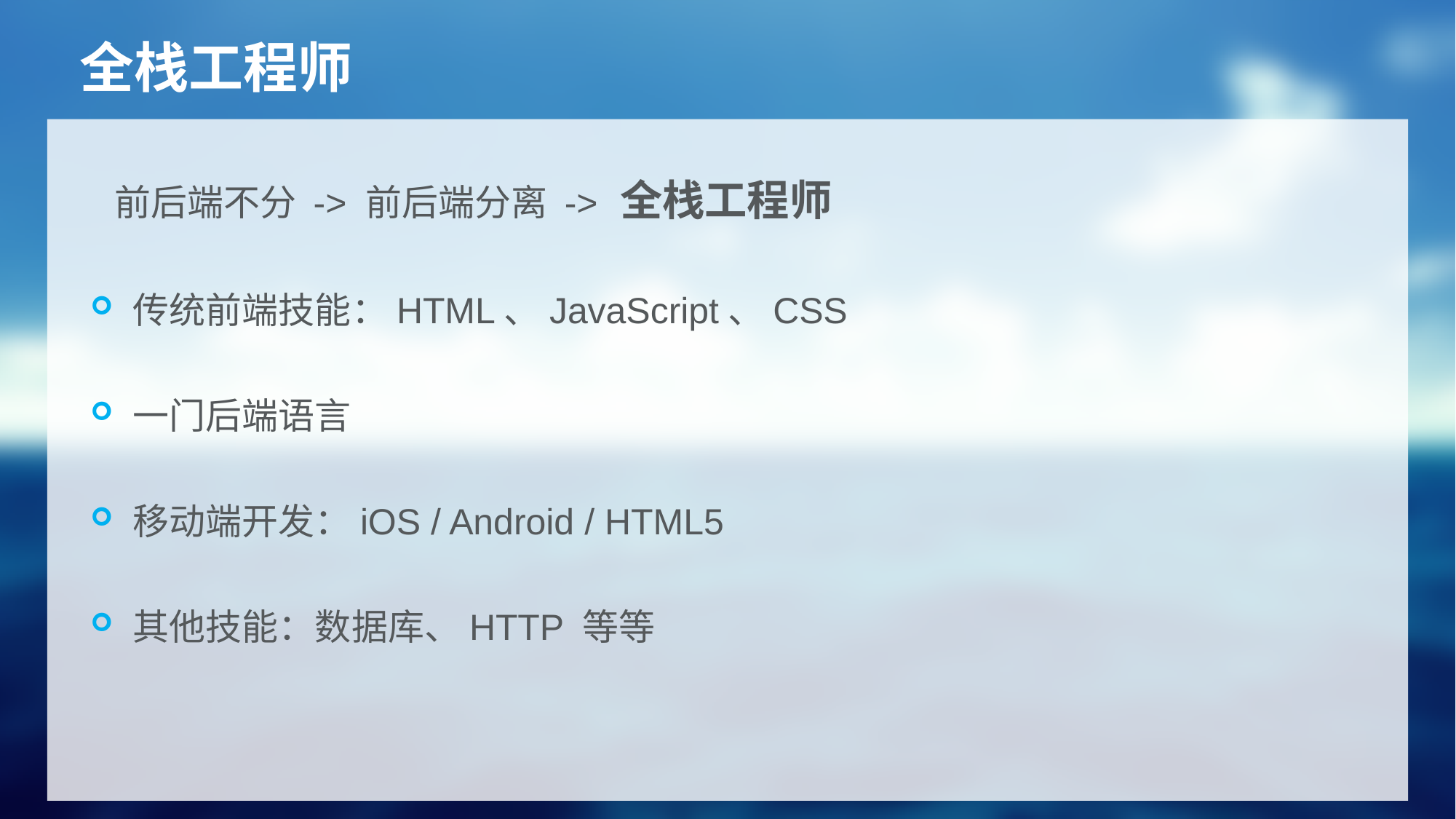

# 全栈工程师
前后端不分 -> 前后端分离 -> 全栈工程师
传统前端技能：HTML、JavaScript、CSS

一门后端语言

移动端开发：iOS / Android / HTML5

其他技能：数据库、HTTP 等等